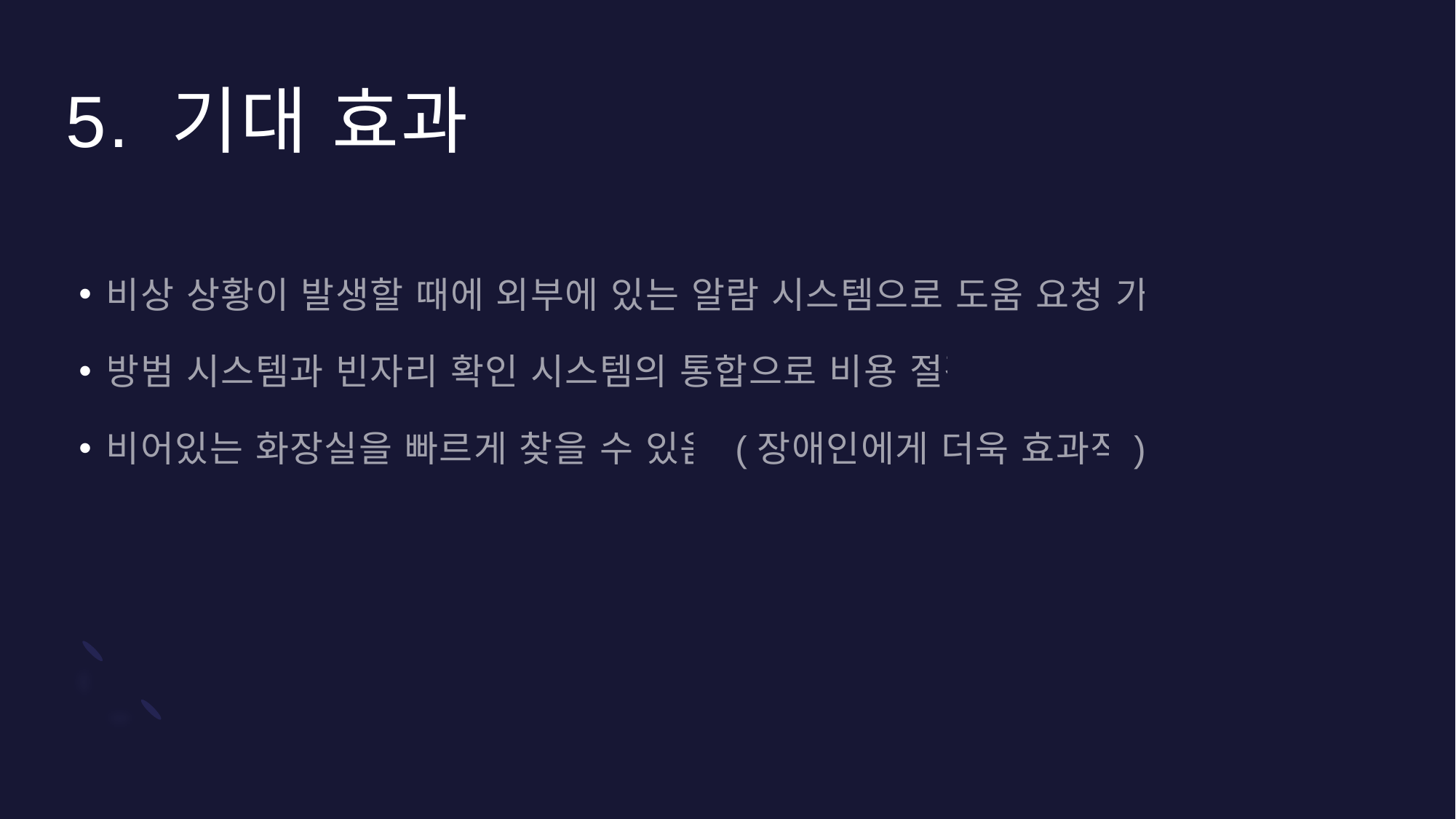

# 5. 기대 효과
비상 상황이 발생할 때에 외부에 있는 알람 시스템으로 도움 요청 가능
방범 시스템과 빈자리 확인 시스템의 통합으로 비용 절감
비어있는 화장실을 빠르게 찾을 수 있음 (장애인에게 더욱 효과적)